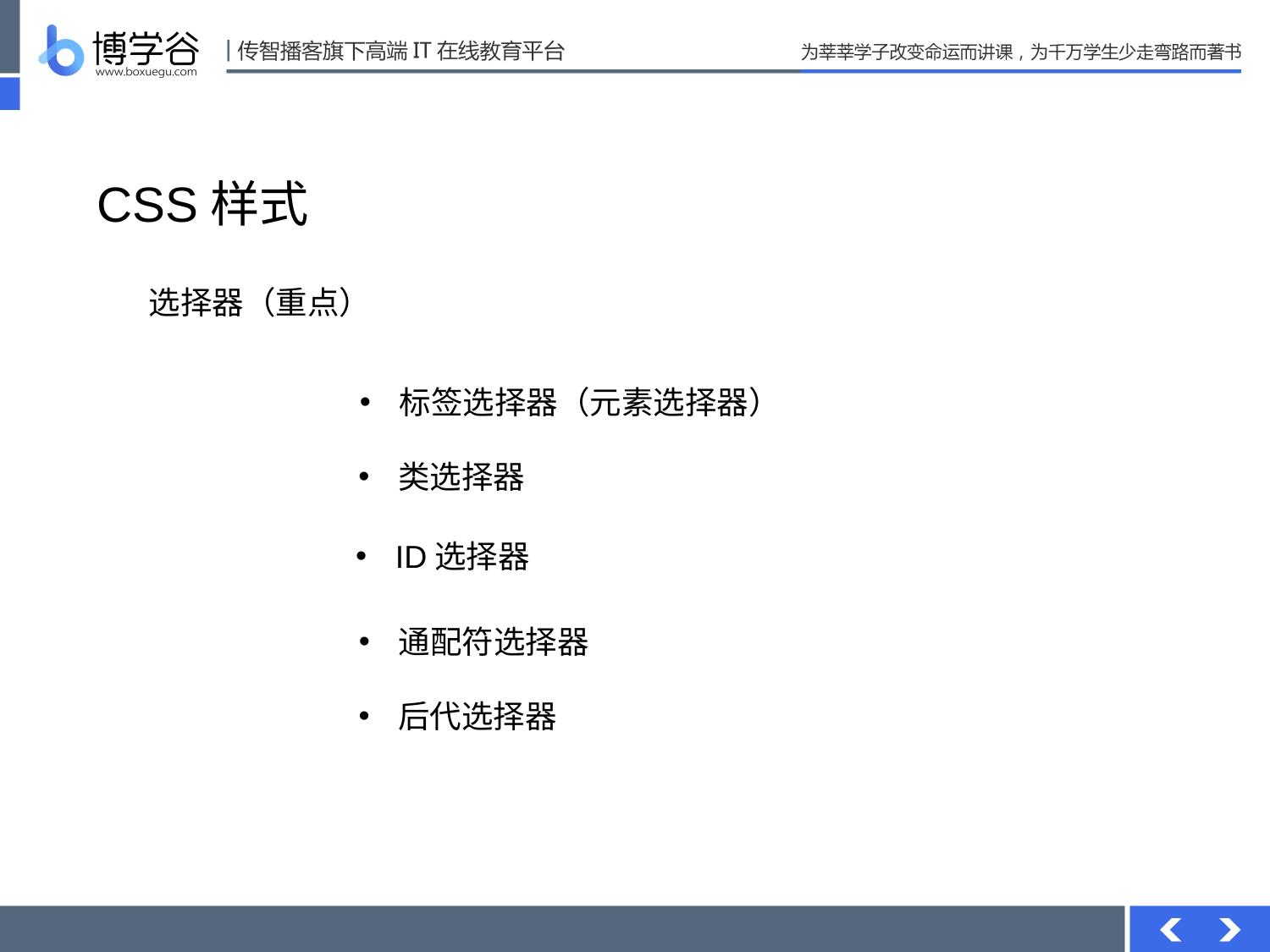

CSS样式
选择器（重点）
标签选择器（元素选择器）
类选择器
ID选择器
通配符选择器
后代选择器